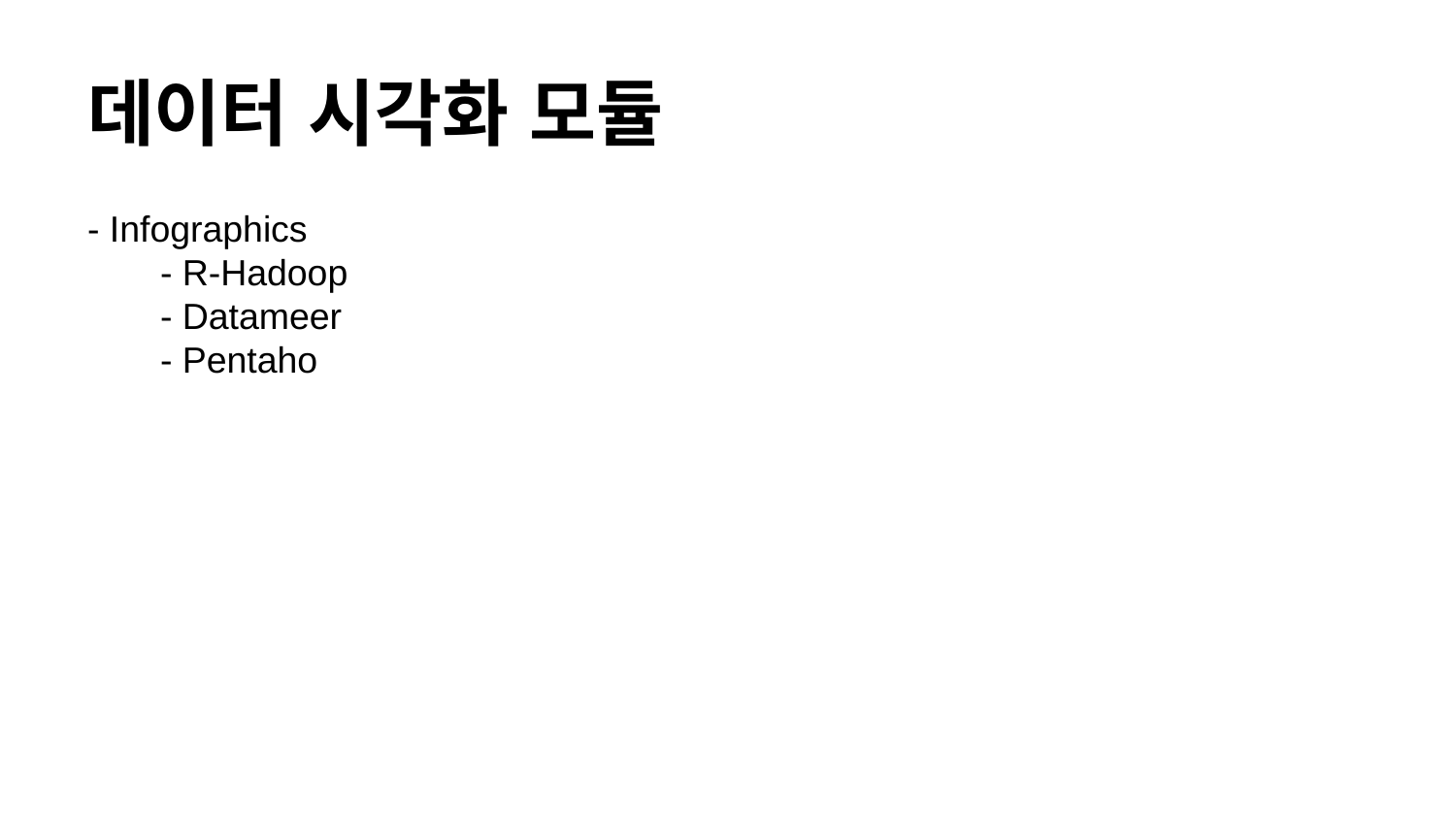

# 데이터 시각화 모듈
- Infographics
- R-Hadoop
- Datameer
- Pentaho